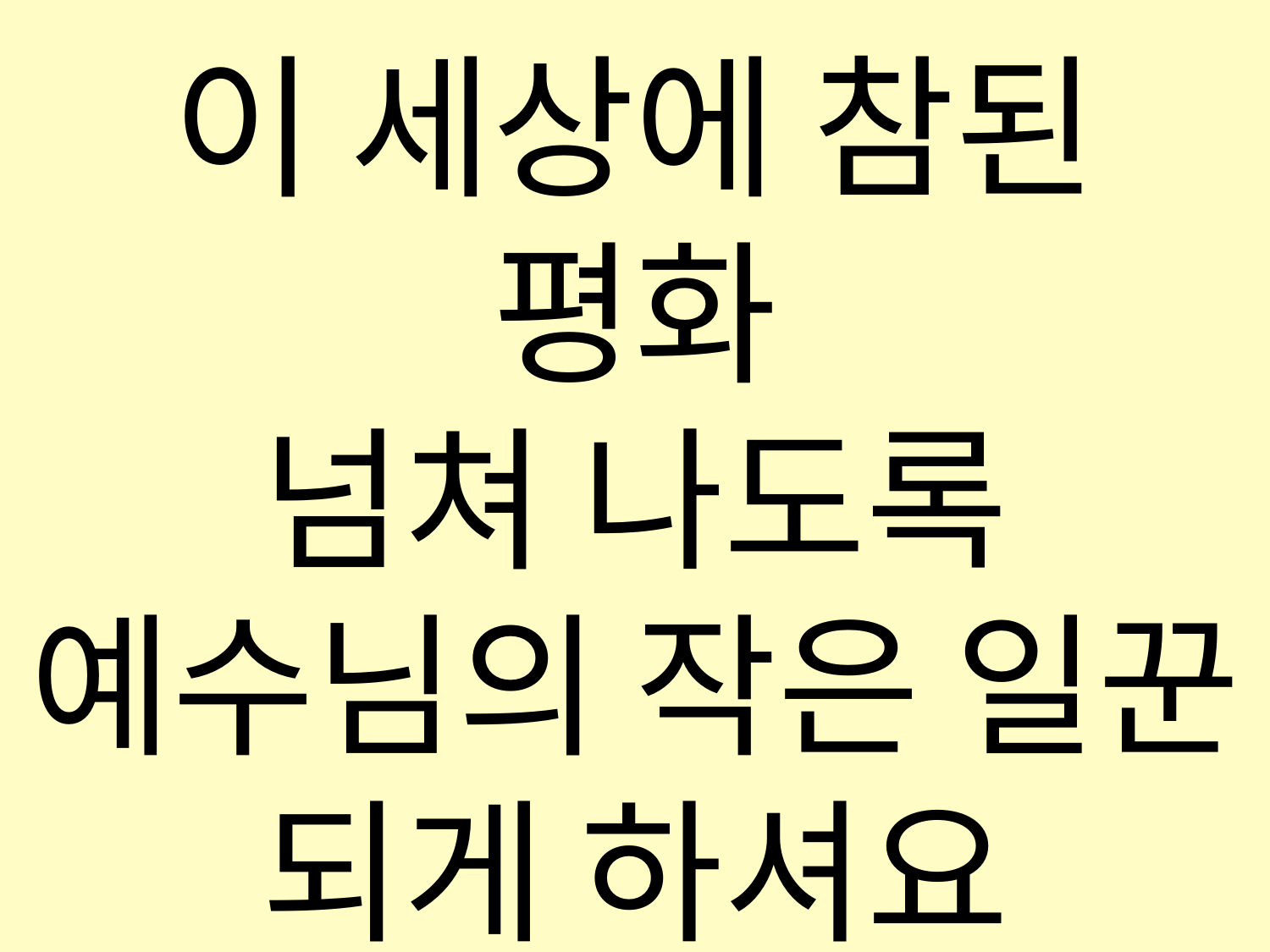

이 세상에 참된 평화
넘쳐 나도록
예수님의 작은 일꾼
되게 하셔요